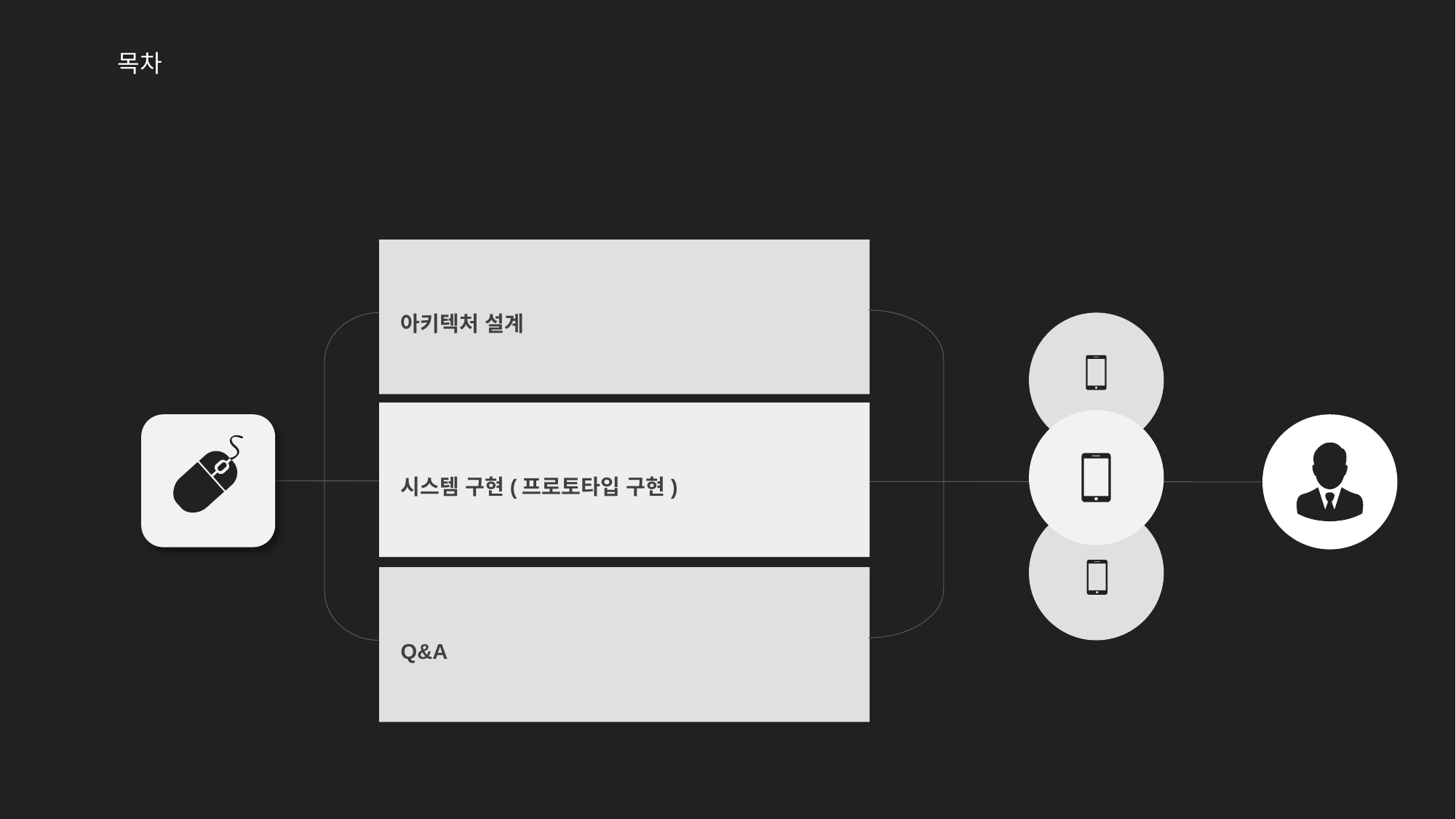

목차
아키텍처 설계

시스템 구현(프로토타입 구현)

Q&A